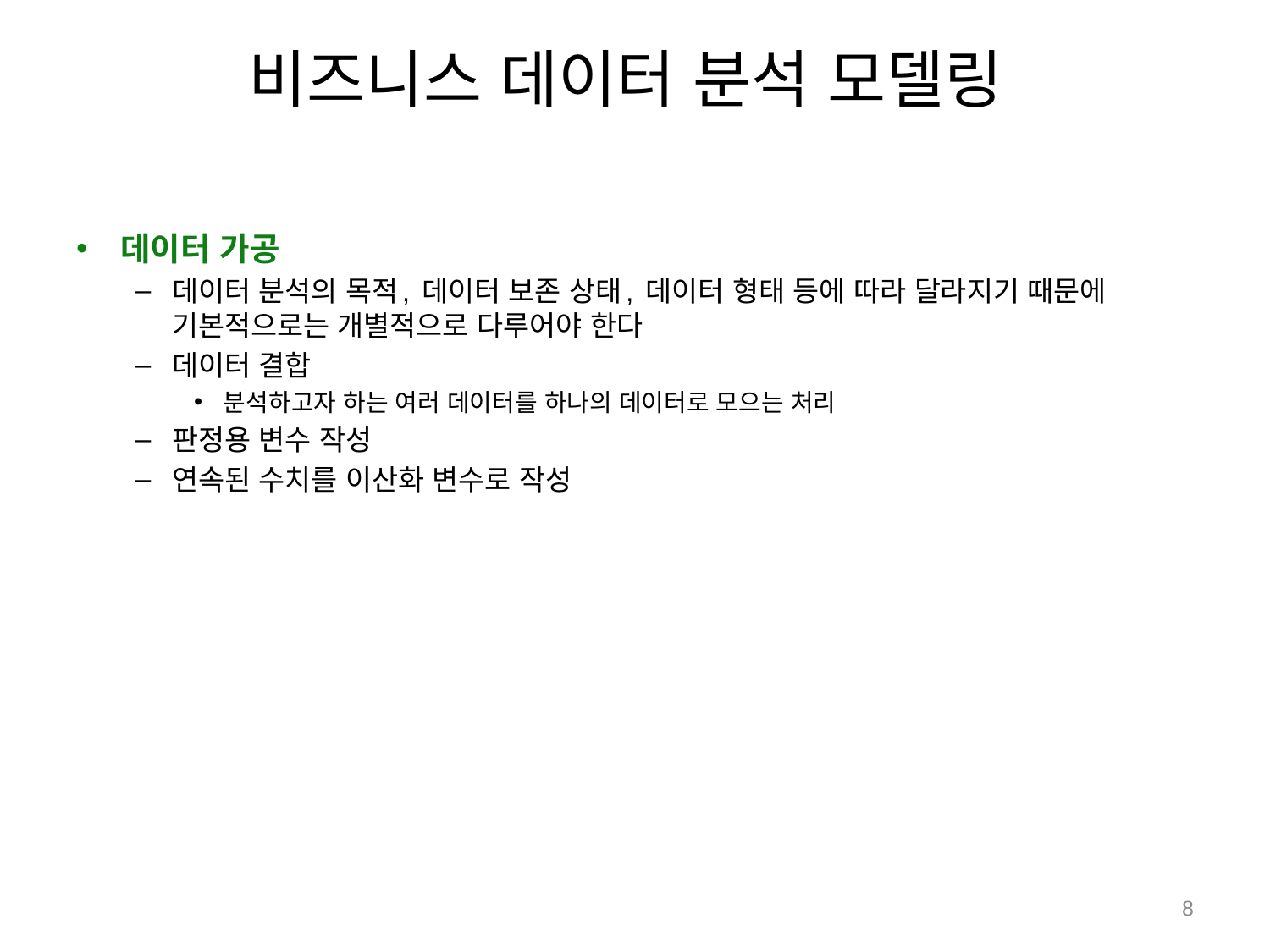

# 비즈니스 데이터 분석 모델링
데이터 가공
데이터 분석의 목적, 데이터 보존 상태, 데이터 형태 등에 따라 달라지기 때문에 기본적으로는 개별적으로 다루어야 한다
데이터 결합
분석하고자 하는 여러 데이터를 하나의 데이터로 모으는 처리
판정용 변수 작성
연속된 수치를 이산화 변수로 작성
8